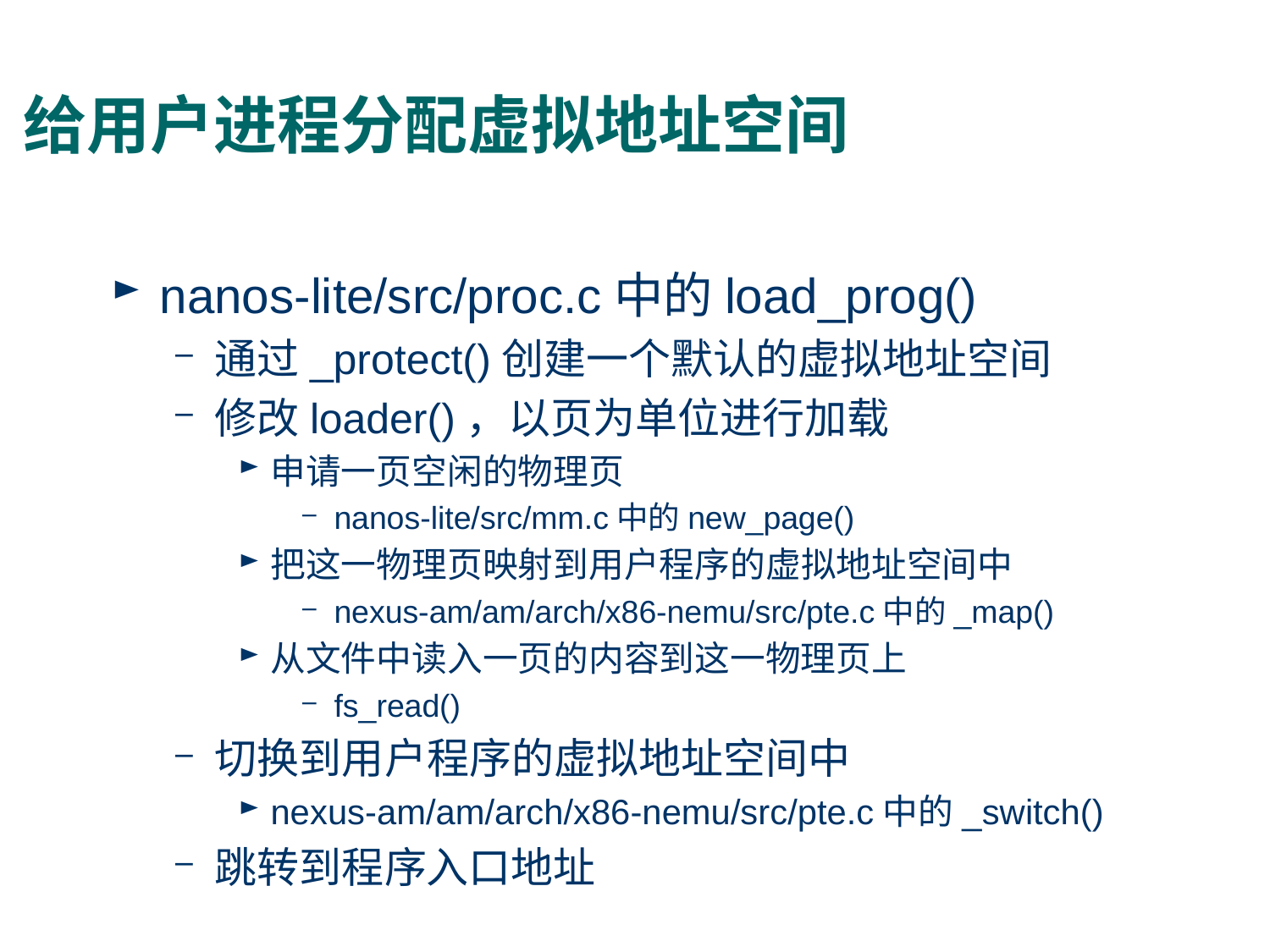

# 给用户进程分配虚拟地址空间
nanos-lite/src/proc.c中的load_prog()
通过_protect()创建一个默认的虚拟地址空间
修改loader()，以页为单位进行加载
申请一页空闲的物理页
nanos-lite/src/mm.c中的new_page()
把这一物理页映射到用户程序的虚拟地址空间中
nexus-am/am/arch/x86-nemu/src/pte.c中的_map()
从文件中读入一页的内容到这一物理页上
fs_read()
切换到用户程序的虚拟地址空间中
nexus-am/am/arch/x86-nemu/src/pte.c中的_switch()
跳转到程序入口地址